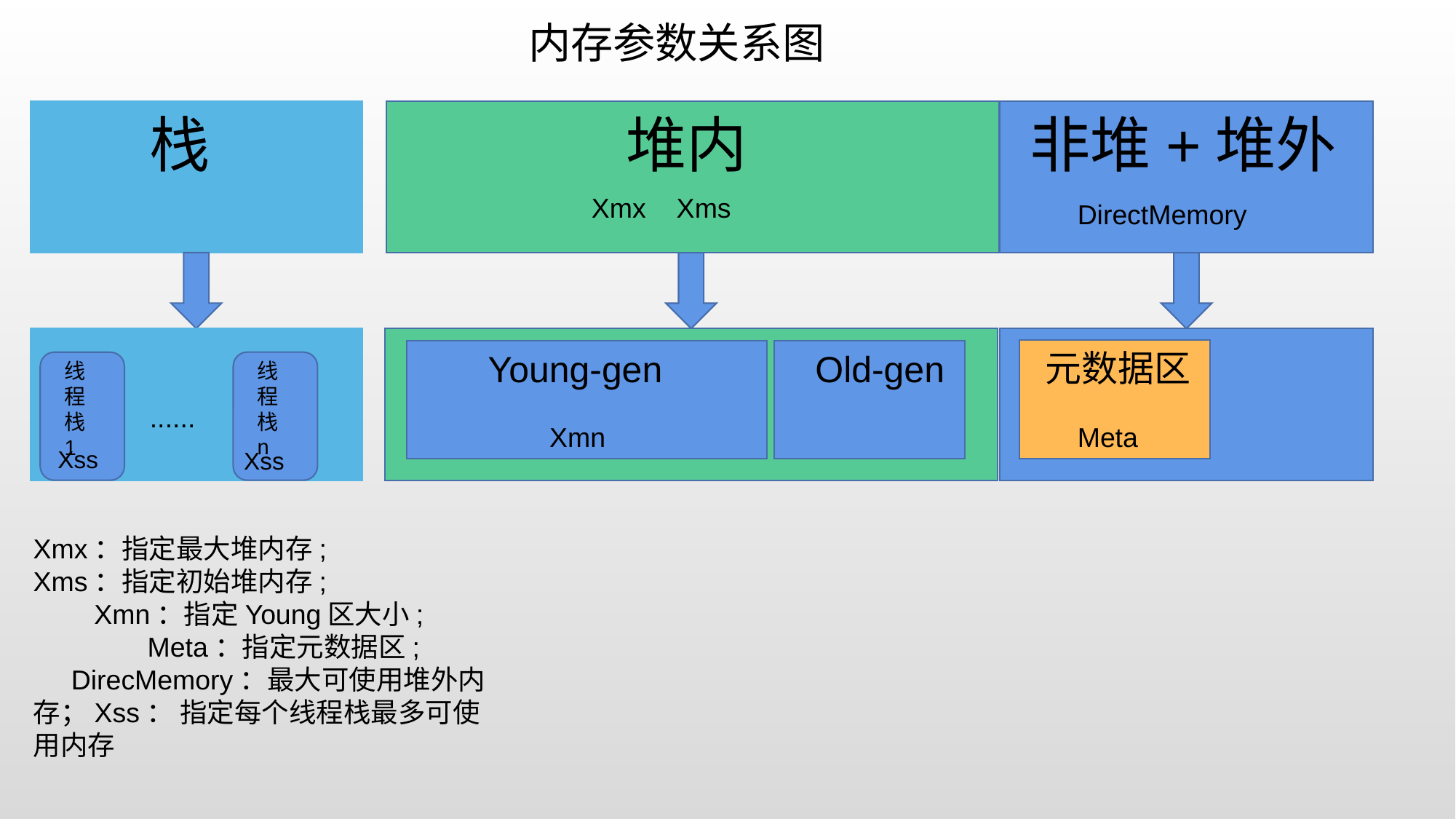

内存参数关系图

栈

堆内

非堆+堆外
Xmx    Xms
DirectMemory

元数据区

Young-gen

Old-gen

线程栈n

线程栈1
......
Xmn
Meta
Xss
Xss
Xmx：指定最大堆内存;                      Xms：指定初始堆内存;                              Xmn：指定Young区大小;                        Meta：指定元数据区;               DirecMemory：最大可使用堆外内存；Xss： 指定每个线程栈最多可使用内存